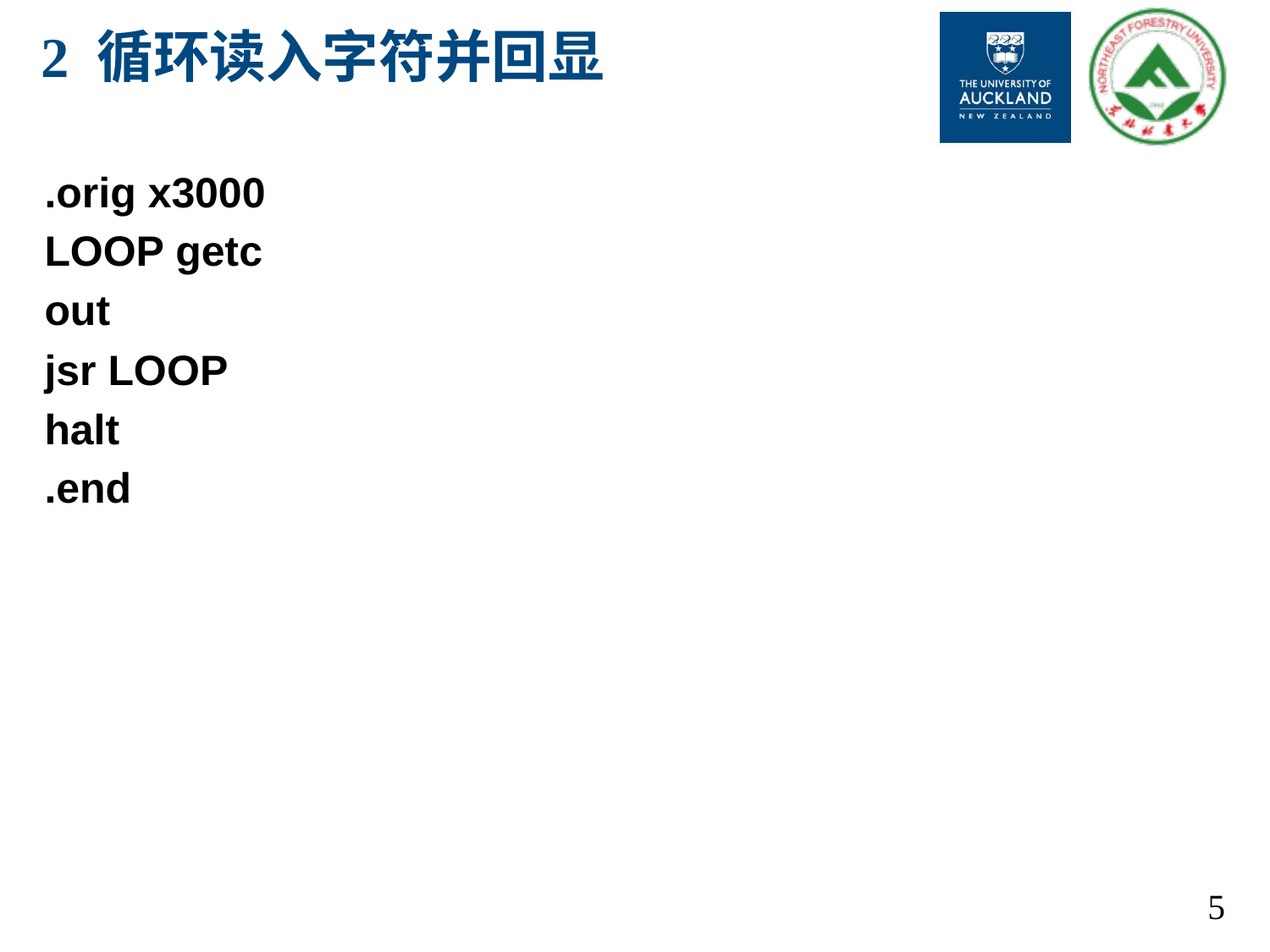

# 2 循环读入字符并回显
.orig x3000
LOOP getc
out
jsr LOOP
halt
.end
5